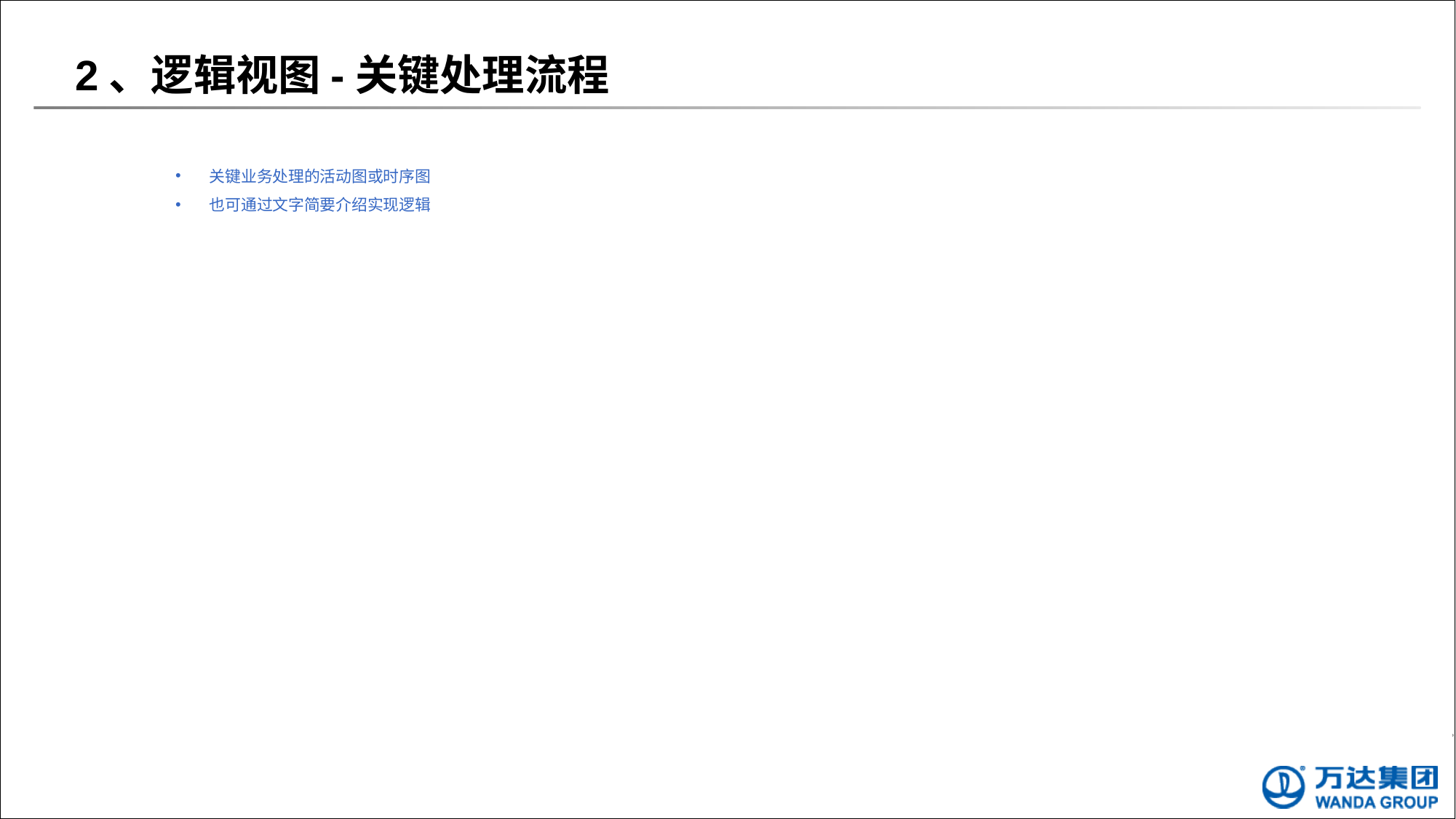

# 2、逻辑视图-关键处理流程
关键业务处理的活动图或时序图
也可通过文字简要介绍实现逻辑